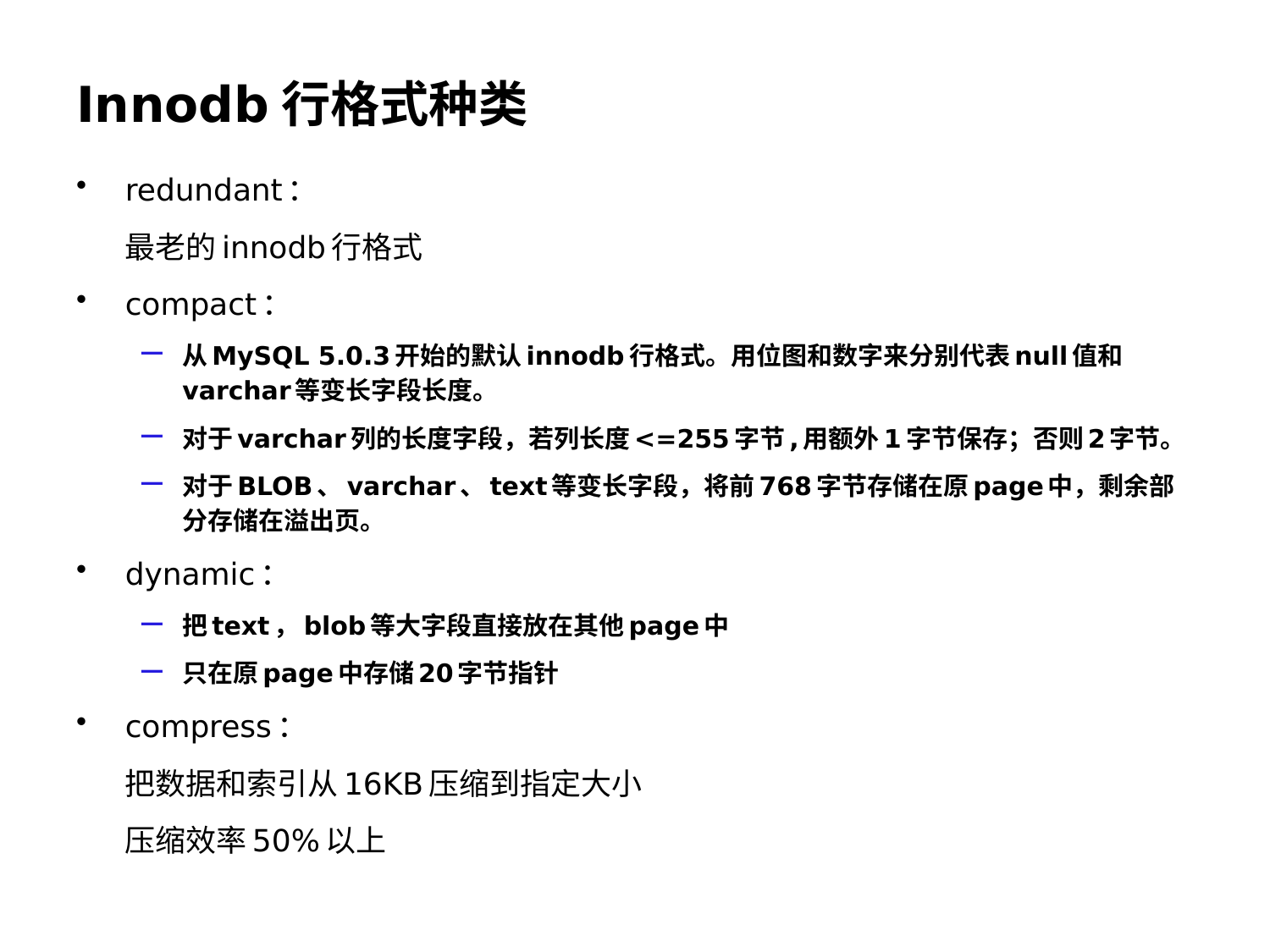

# Innodb行格式种类
redundant：
	最老的innodb行格式
compact：
从MySQL 5.0.3开始的默认innodb行格式。用位图和数字来分别代表null值和varchar等变长字段长度。
对于varchar列的长度字段，若列长度<=255字节,用额外1字节保存；否则2字节。
对于BLOB、varchar、text等变长字段，将前768字节存储在原page中，剩余部分存储在溢出页。
dynamic：
把text，blob等大字段直接放在其他page中
只在原page中存储20字节指针
compress：
	把数据和索引从16KB压缩到指定大小
	压缩效率50%以上